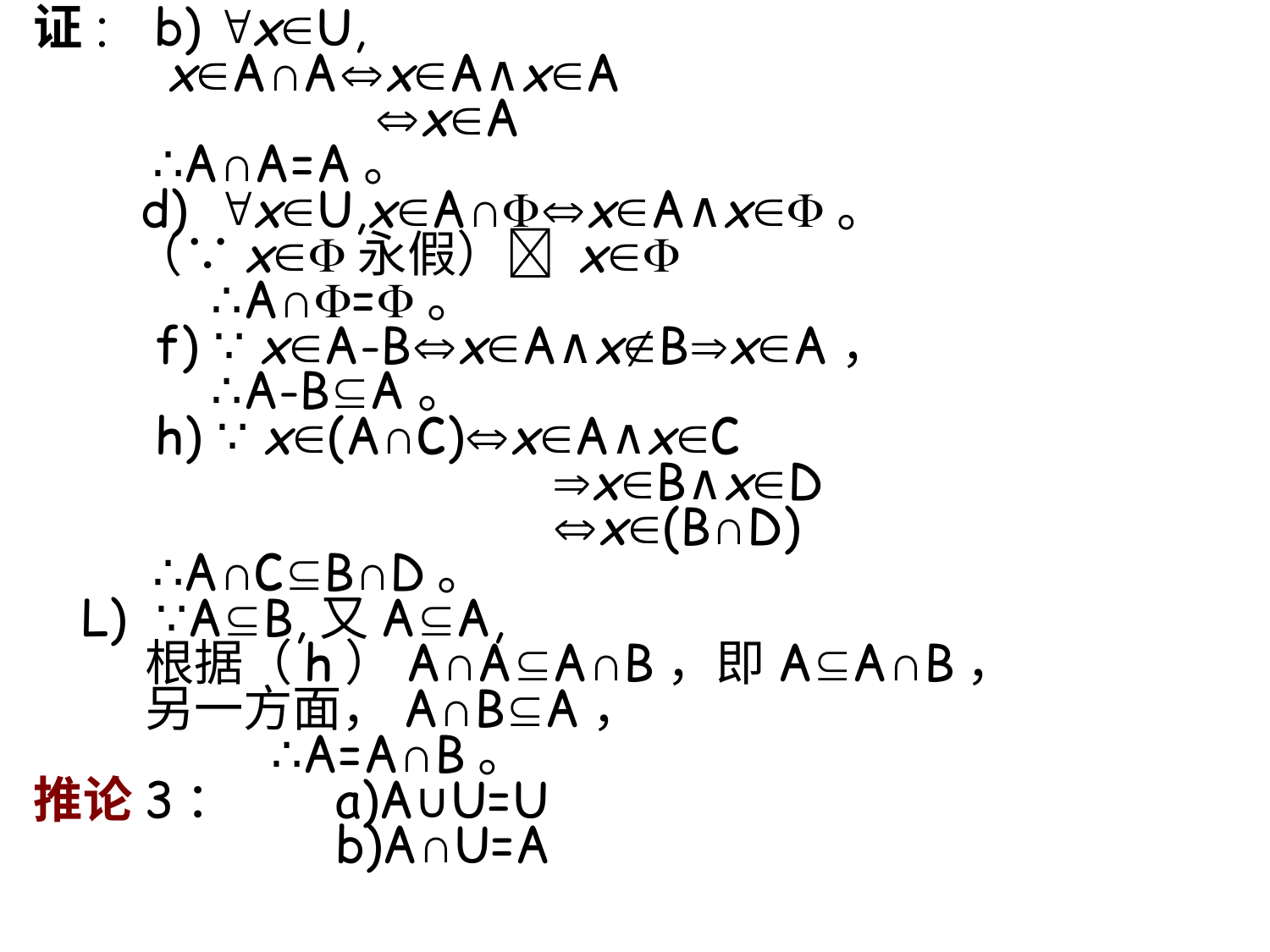

证:   b) ∀x∈U,
         x∈A∩A⇔x∈A∧x∈A
                       ⇔x∈A
        ∴A∩A=A。
	    d)  ∀x∈U,x∈A∩Φ⇔x∈A∧x∈Φ。
        （∵x∈Φ永假）⇔ x∈Φ
            ∴A∩Φ=Φ。
	     f) ∵ x∈A-B⇔x∈A∧x∉B⇒x∈A，
            ∴A-B⊆A。
	     h) ∵ x∈(A∩C)⇔x∈A∧x∈C
                                   ⇒x∈B∧x∈D
                                   ⇔x∈(B∩D)
        ∴A∩C⊆B∩D。
	L)  ∵A⊆B,又A⊆A,
         根据（h）A∩A⊆A∩B，即A⊆A∩B，
         另一方面，A∩B⊆A，
                ∴A=A∩B。
推论3：	a)A∪U=U
			b)A∩U=A